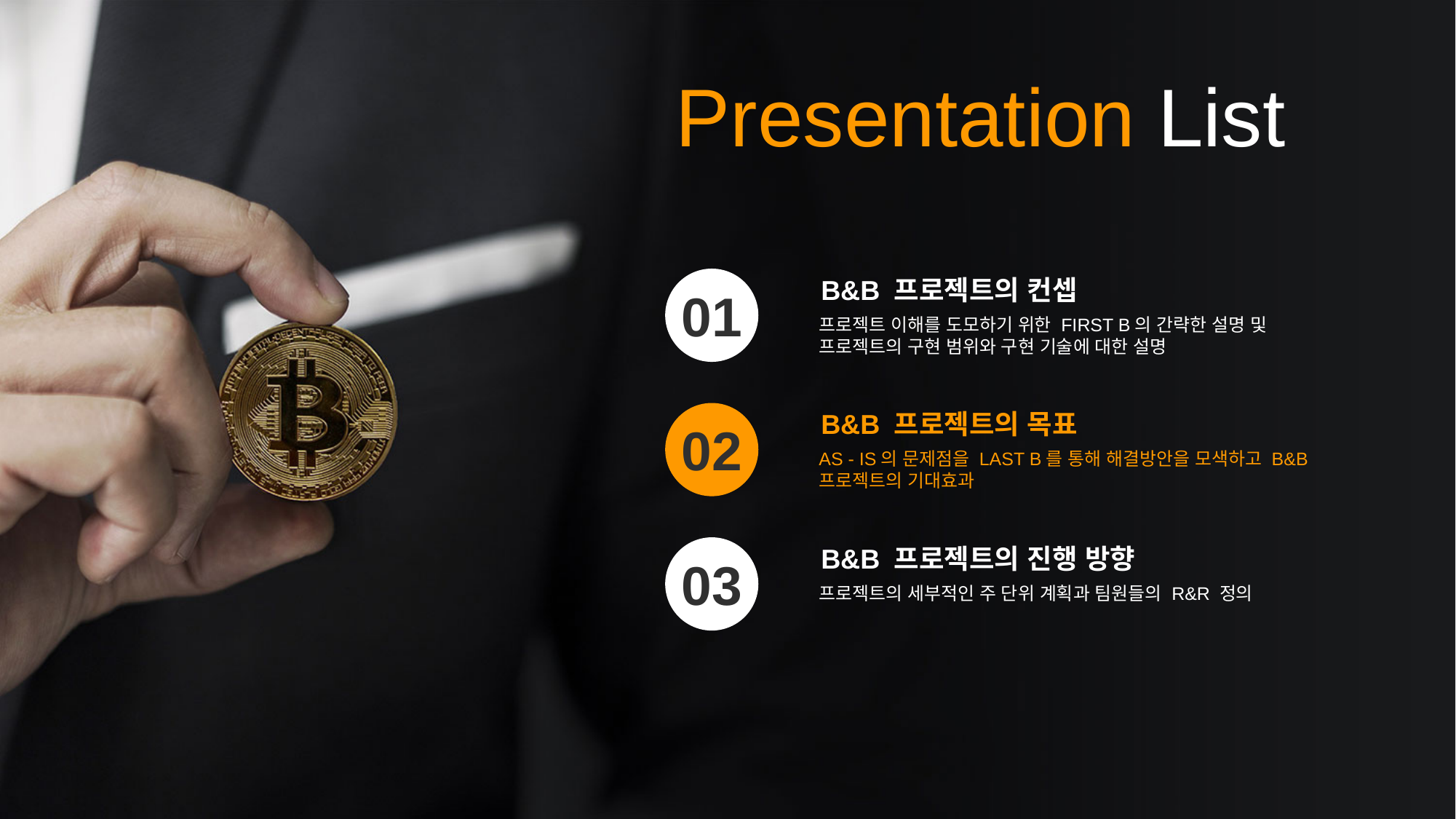

Presentation List
B&B 프로젝트의 컨셉
프로젝트 이해를 도모하기 위한 FIRST B의 간략한 설명 및 프로젝트의 구현 범위와 구현 기술에 대한 설명

01
B&B 프로젝트의 목표
AS - IS의 문제점을 LAST B를 통해 해결방안을 모색하고 B&B 프로젝트의 기대효과

02
B&B 프로젝트의 진행 방향
프로젝트의 세부적인 주 단위 계획과 팀원들의 R&R 정의

03